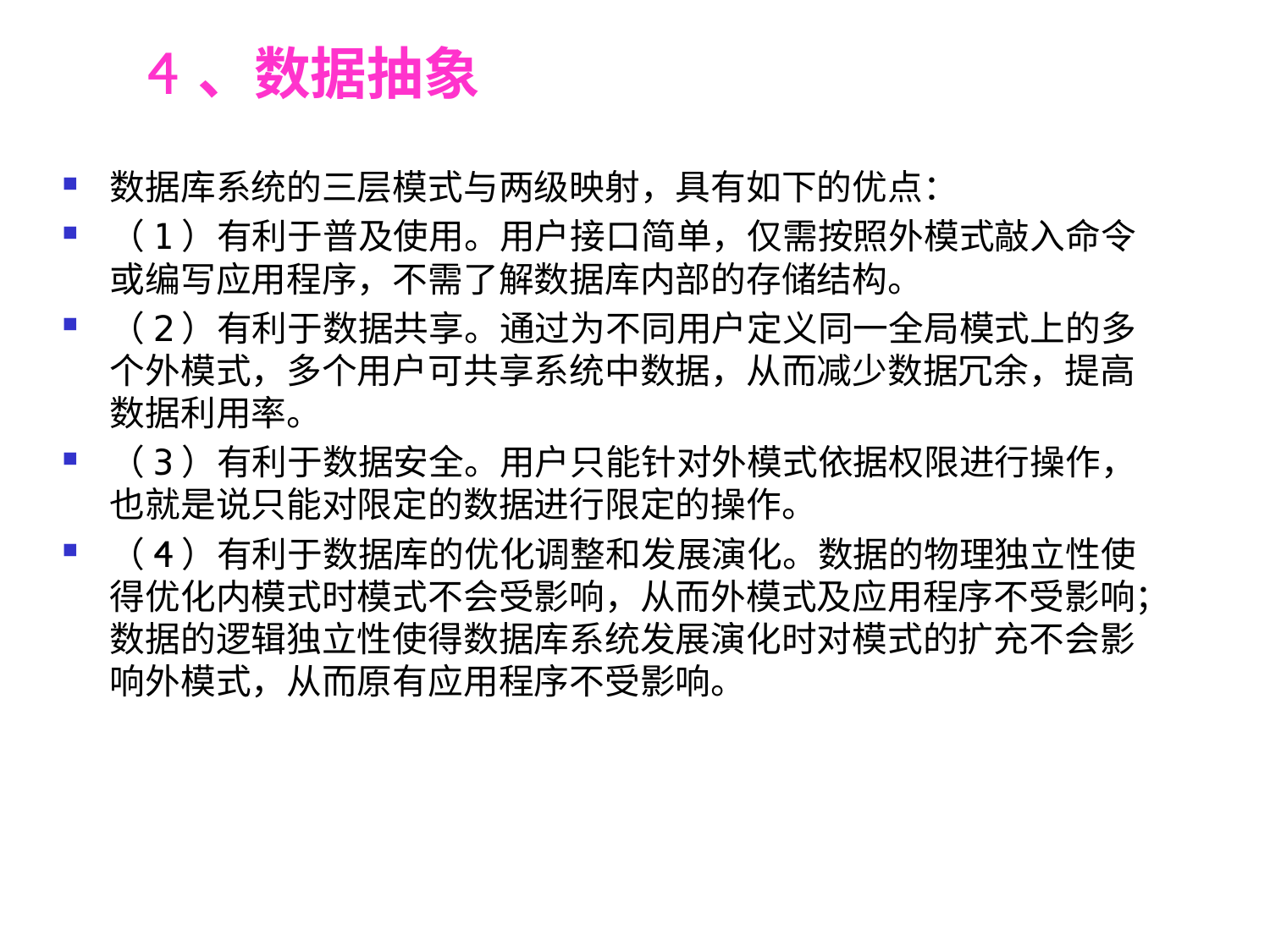

4、数据抽象
数据库系统的三层模式与两级映射，具有如下的优点：
（1）有利于普及使用。用户接口简单，仅需按照外模式敲入命令或编写应用程序，不需了解数据库内部的存储结构。
（2）有利于数据共享。通过为不同用户定义同一全局模式上的多个外模式，多个用户可共享系统中数据，从而减少数据冗余，提高数据利用率。
（3）有利于数据安全。用户只能针对外模式依据权限进行操作，也就是说只能对限定的数据进行限定的操作。
（4）有利于数据库的优化调整和发展演化。数据的物理独立性使得优化内模式时模式不会受影响，从而外模式及应用程序不受影响；数据的逻辑独立性使得数据库系统发展演化时对模式的扩充不会影响外模式，从而原有应用程序不受影响。